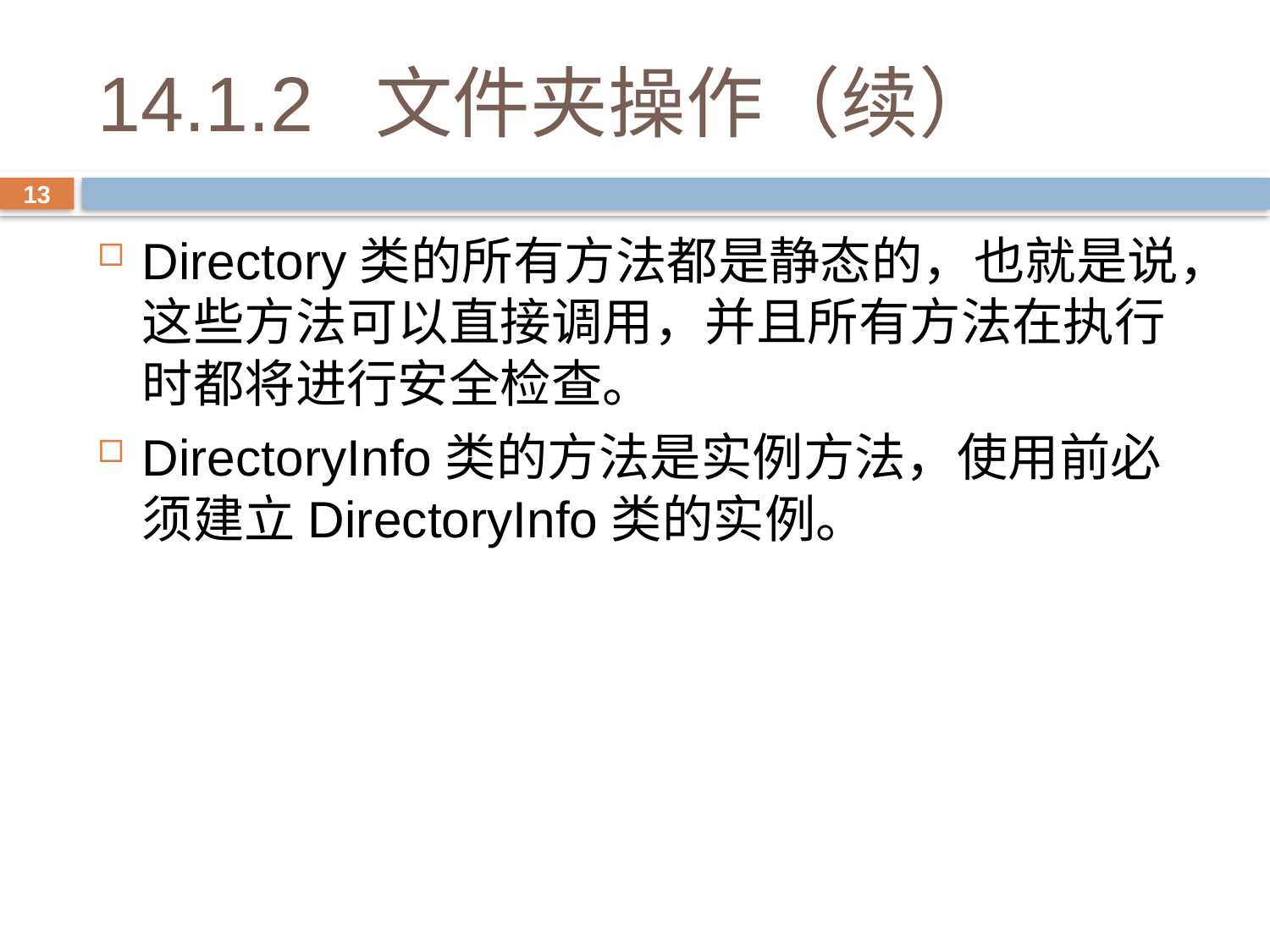

# 14.1.2  文件夹操作（续）
13
Directory类的所有方法都是静态的，也就是说，这些方法可以直接调用，并且所有方法在执行时都将进行安全检查。
DirectoryInfo类的方法是实例方法，使用前必须建立DirectoryInfo类的实例。